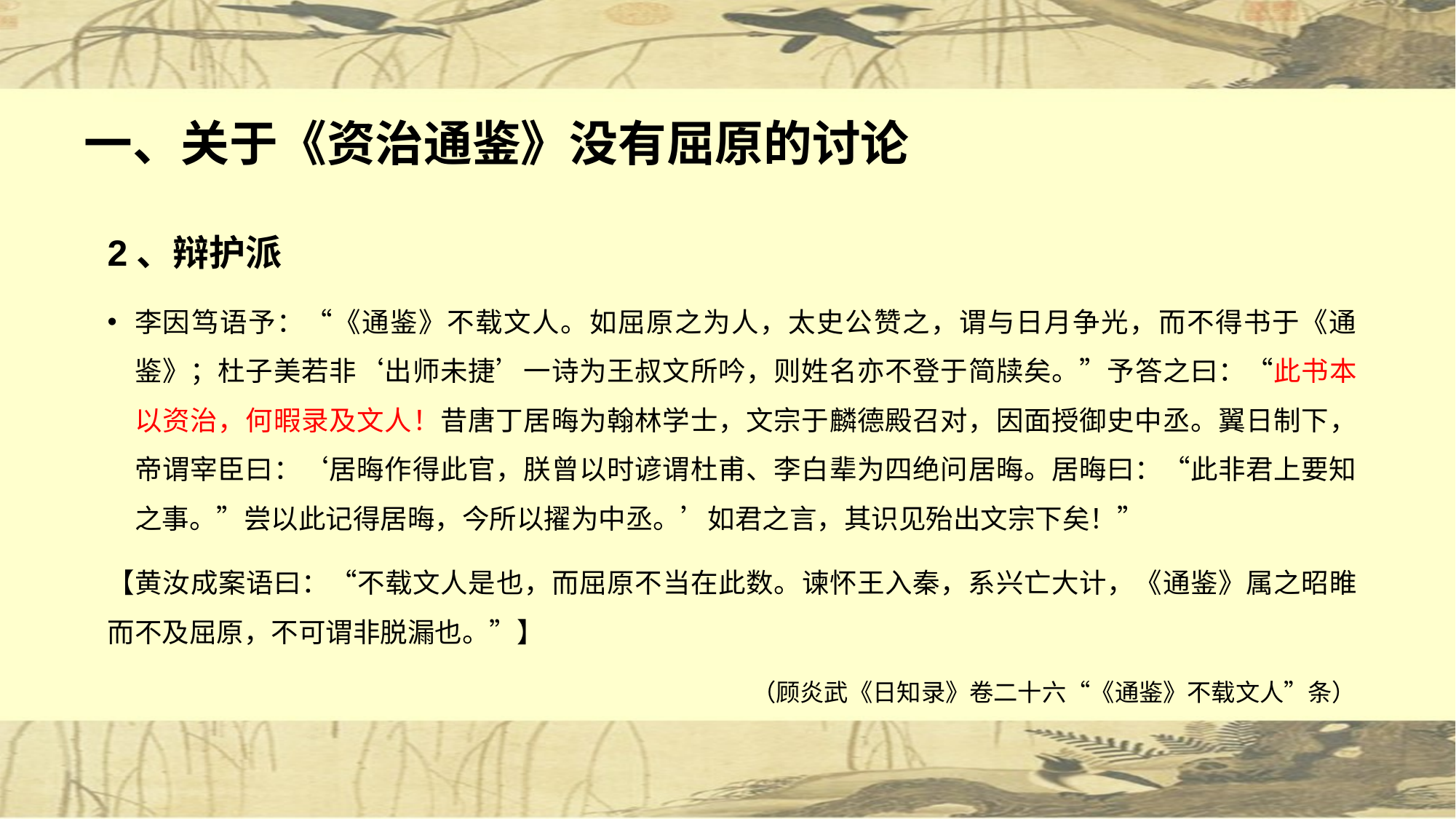

# 一、关于《资治通鉴》没有屈原的讨论
2、辩护派
李因笃语予：“《通鉴》不载文人。如屈原之为人，太史公赞之，谓与日月争光，而不得书于《通鉴》；杜子美若非‘出师未捷’一诗为王叔文所吟，则姓名亦不登于简牍矣。”予答之曰：“此书本以资治，何暇录及文人！昔唐丁居晦为翰林学士，文宗于麟德殿召对，因面授御史中丞。翼日制下，帝谓宰臣曰：‘居晦作得此官，朕曾以时谚谓杜甫、李白辈为四绝问居晦。居晦曰：“此非君上要知之事。”尝以此记得居晦，今所以擢为中丞。’如君之言，其识见殆出文宗下矣！”
【黄汝成案语曰：“不载文人是也，而屈原不当在此数。谏怀王入秦，系兴亡大计，《通鉴》属之昭睢而不及屈原，不可谓非脱漏也。”】
（顾炎武《日知录》卷二十六“《通鉴》不载文人”条）